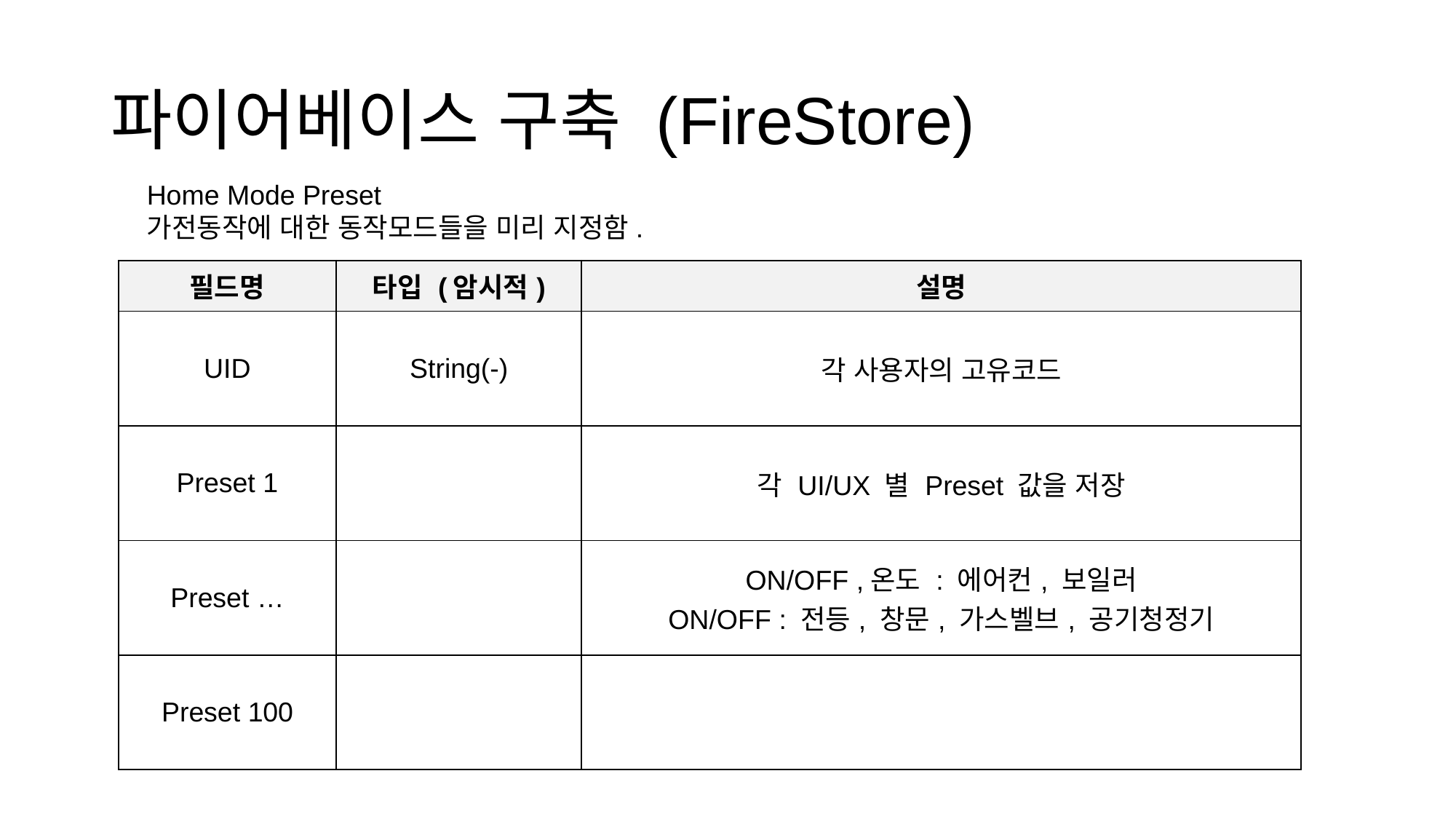

# 파이어베이스 구축 (FireStore)
Home Mode Preset
가전동작에 대한 동작모드들을 미리 지정함.
| 필드명 | 타입 (암시적) | 설명 |
| --- | --- | --- |
| UID | String(-) | 각 사용자의 고유코드 |
| Preset 1 |  | 각 UI/UX 별 Preset 값을 저장 |
| Preset … |  | ON/OFF ,온도 : 에어컨, 보일러 ON/OFF : 전등, 창문, 가스벨브, 공기청정기 |
| Preset 100 |  |  |